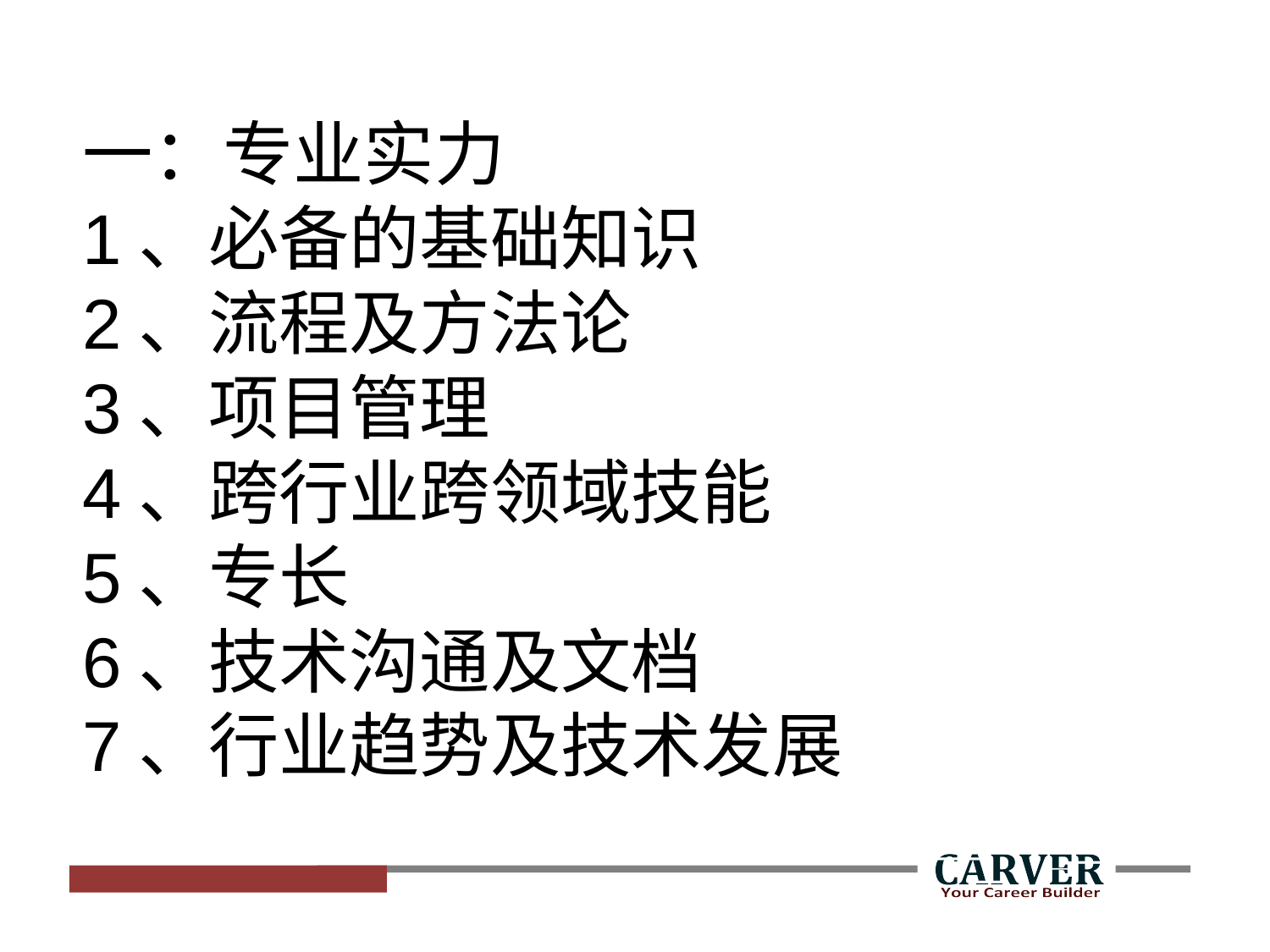

# 一：专业实力 1、必备的基础知识 2、流程及方法论 3、项目管理 4、跨行业跨领域技能 5、专长 6、技术沟通及文档 7、行业趋势及技术发展